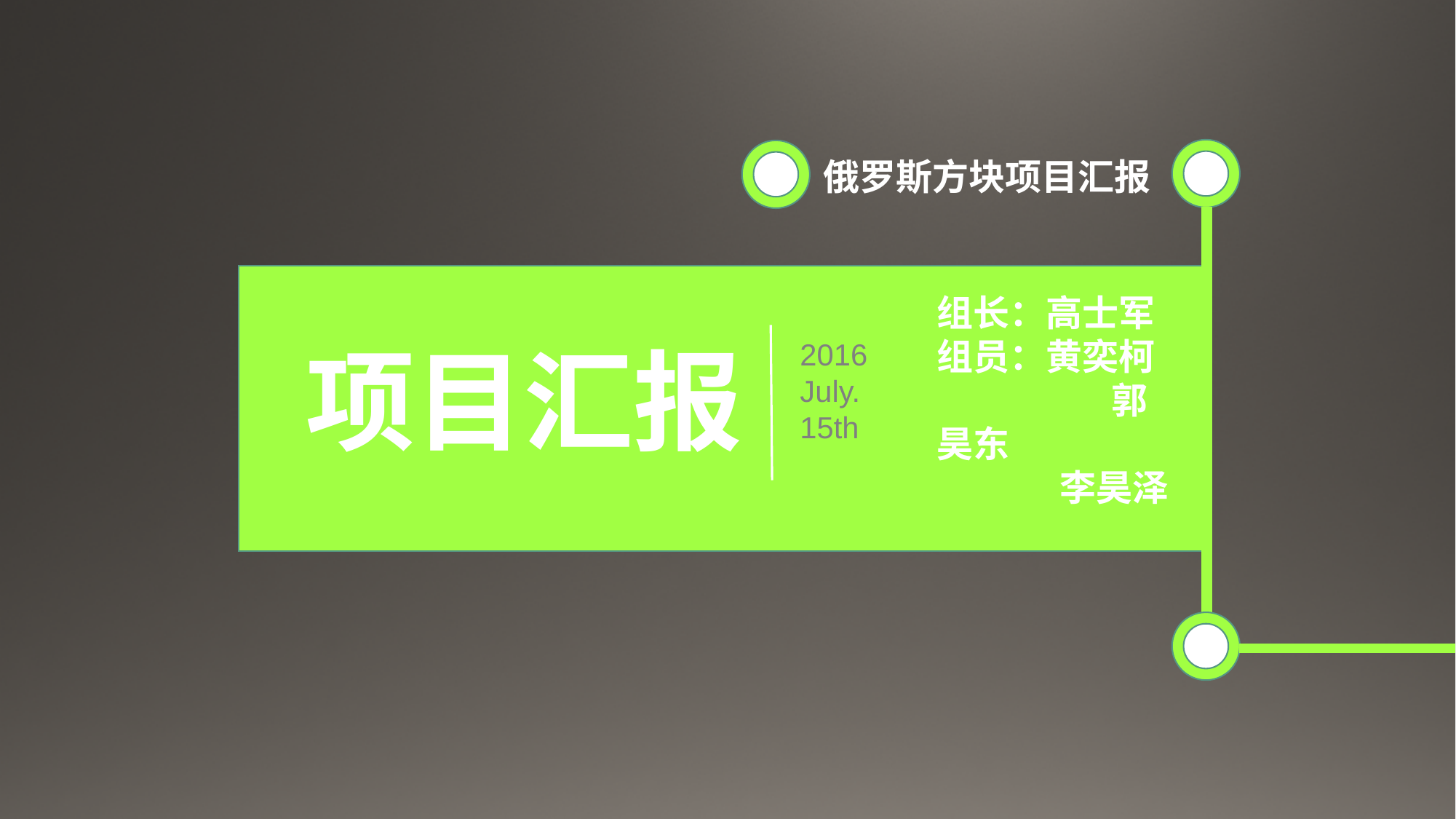

俄罗斯方块项目汇报

组长：高士军
组员：黄奕柯
	       郭昊东
              李昊泽
项目汇报
2016
July.
15th